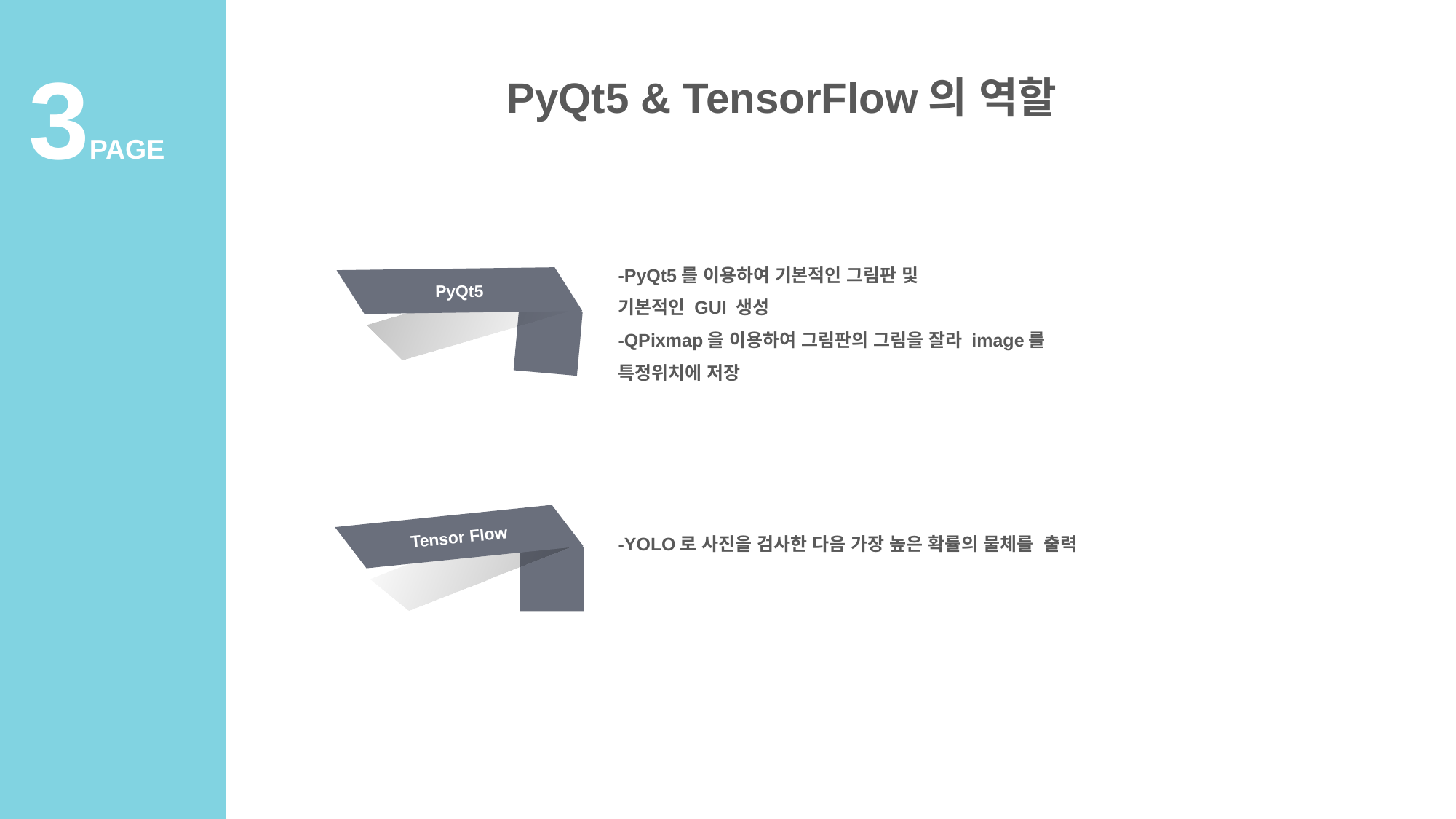

3PAGE
PyQt5 & TensorFlow의 역할
-PyQt5를 이용하여 기본적인 그림판 및
기본적인 GUI 생성
-QPixmap을 이용하여 그림판의 그림을 잘라 image를  특정위치에 저장
PyQt5

-YOLO로 사진을 검사한 다음 가장 높은 확률의 물체를  출력
Tensor Flow